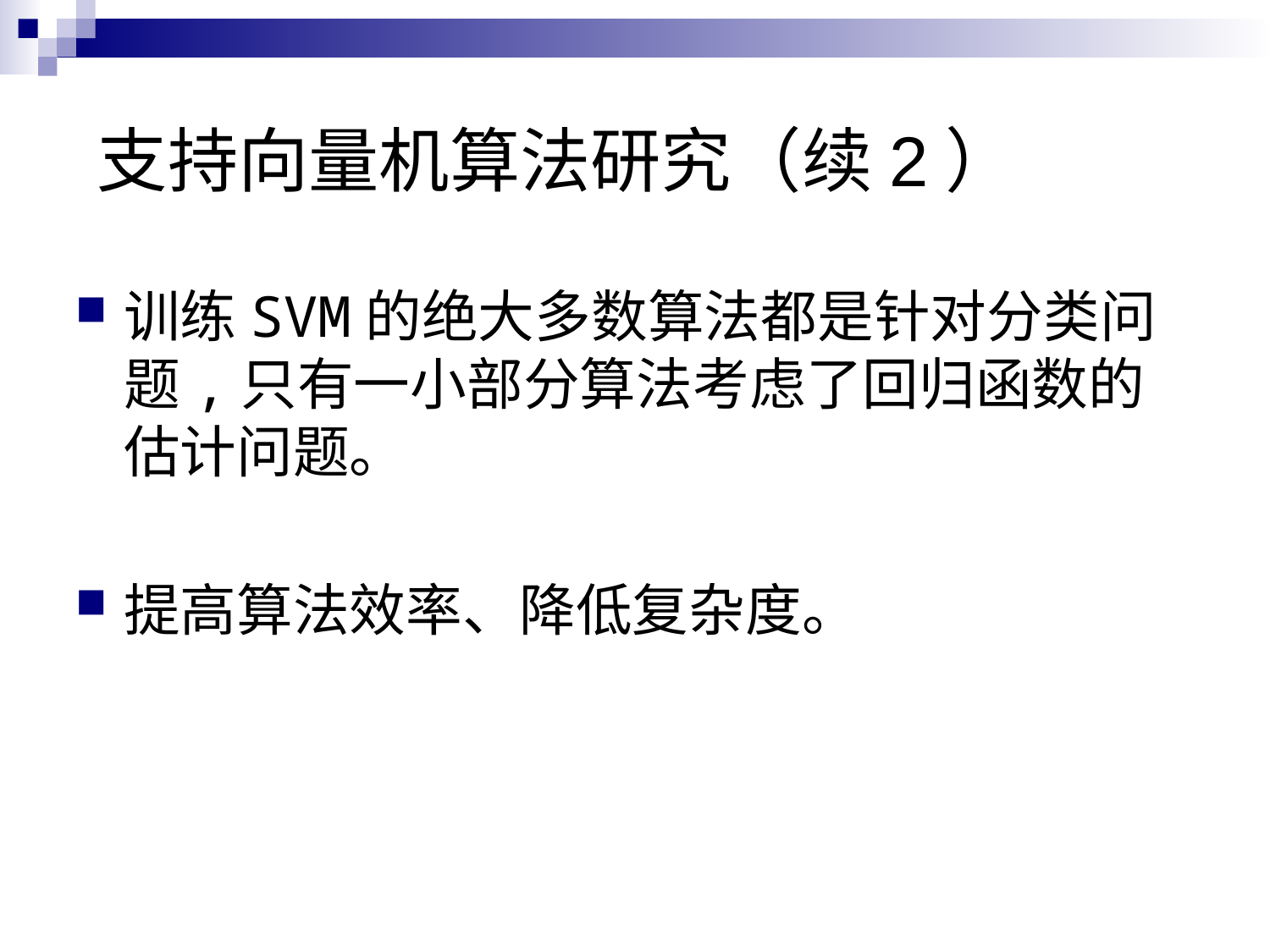

# 支持向量机算法研究（续2）
训练SVM的绝大多数算法都是针对分类问题,只有一小部分算法考虑了回归函数的估计问题。

提高算法效率、降低复杂度。